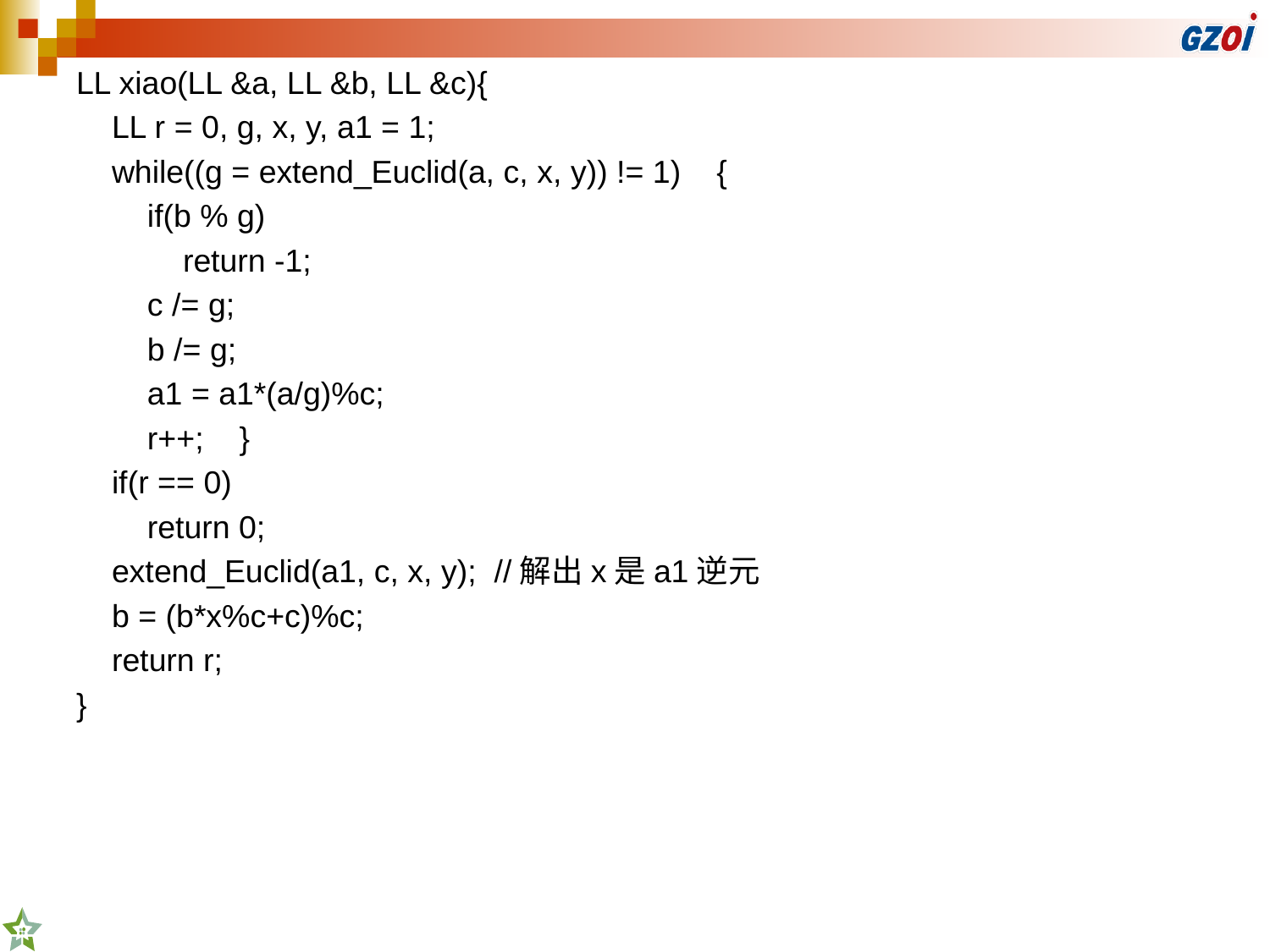

LL xiao(LL &a, LL &b, LL &c){
    LL r = 0, g, x, y, a1 = 1;
    while((g = extend_Euclid(a, c, x, y)) != 1)    {
        if(b % g)
            return -1;
        c /= g;
        b /= g;
        a1 = a1*(a/g)%c;
        r++;    }
    if(r == 0)
        return 0;
    extend_Euclid(a1, c, x, y);  //解出x是a1逆元
    b = (b*x%c+c)%c;
    return r;
}